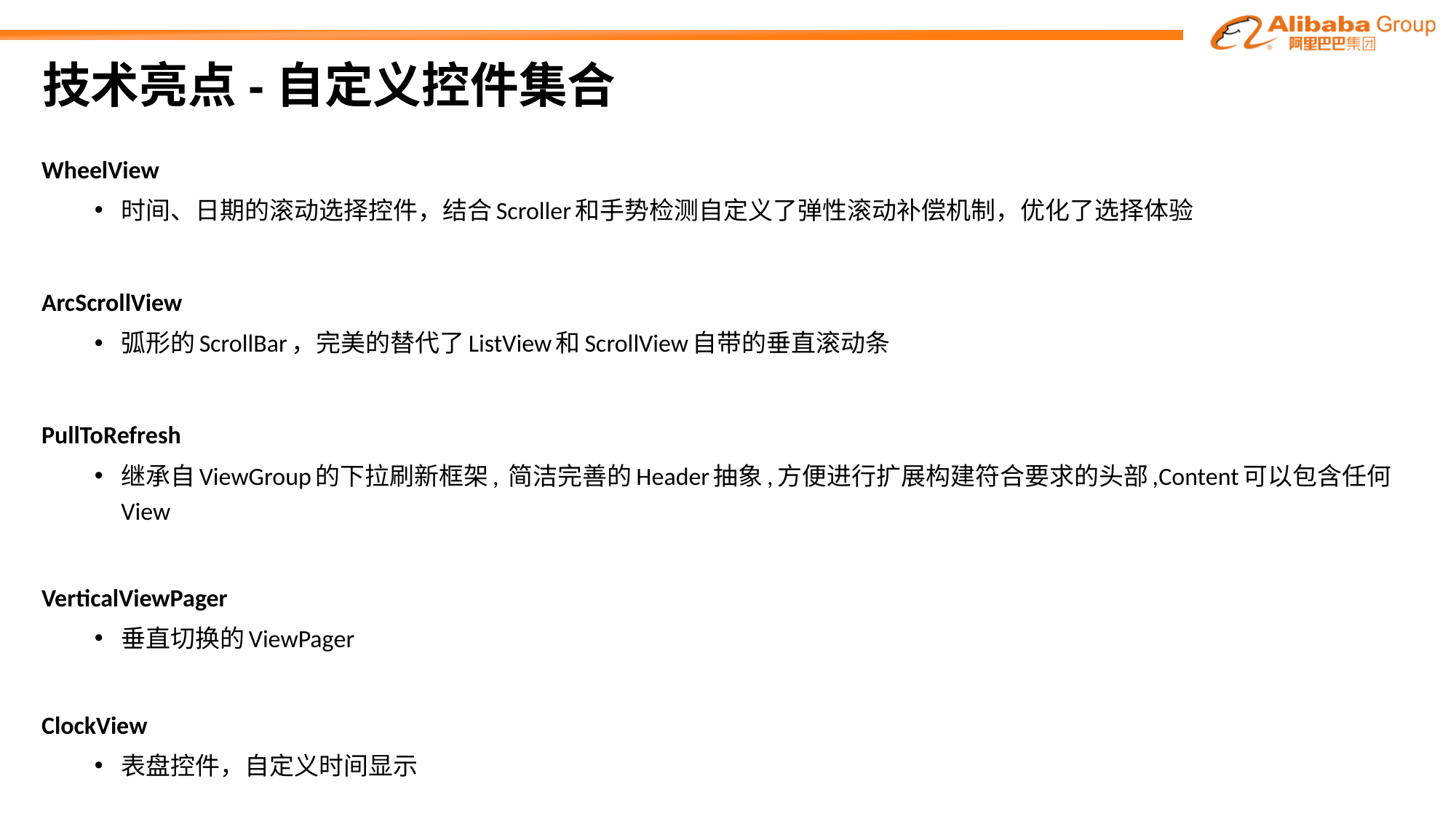

# 技术亮点-自定义控件集合
WheelView
时间、日期的滚动选择控件，结合Scroller和手势检测自定义了弹性滚动补偿机制，优化了选择体验

ArcScrollView
弧形的ScrollBar，完美的替代了ListView和ScrollView自带的垂直滚动条

PullToRefresh
继承自ViewGroup的下拉刷新框架, 简洁完善的Header抽象,方便进行扩展构建符合要求的头部,Content可以包含任何View

VerticalViewPager
垂直切换的ViewPager

ClockView
表盘控件，自定义时间显示